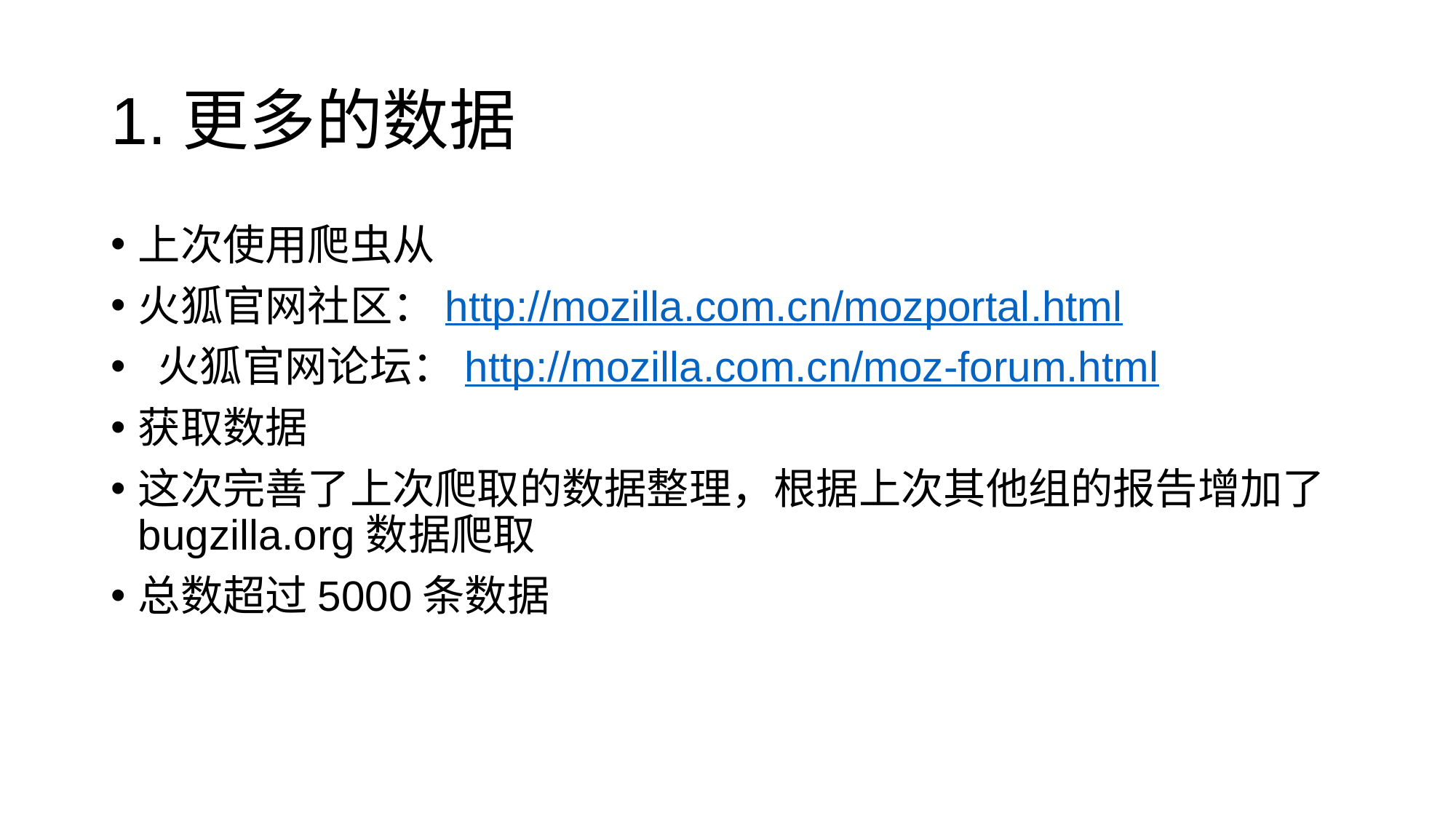

# 1.更多的数据
上次使用爬虫从
火狐官网社区：http://mozilla.com.cn/mozportal.html
 火狐官网论坛：http://mozilla.com.cn/moz-forum.html
获取数据
这次完善了上次爬取的数据整理，根据上次其他组的报告增加了bugzilla.org数据爬取
总数超过5000条数据